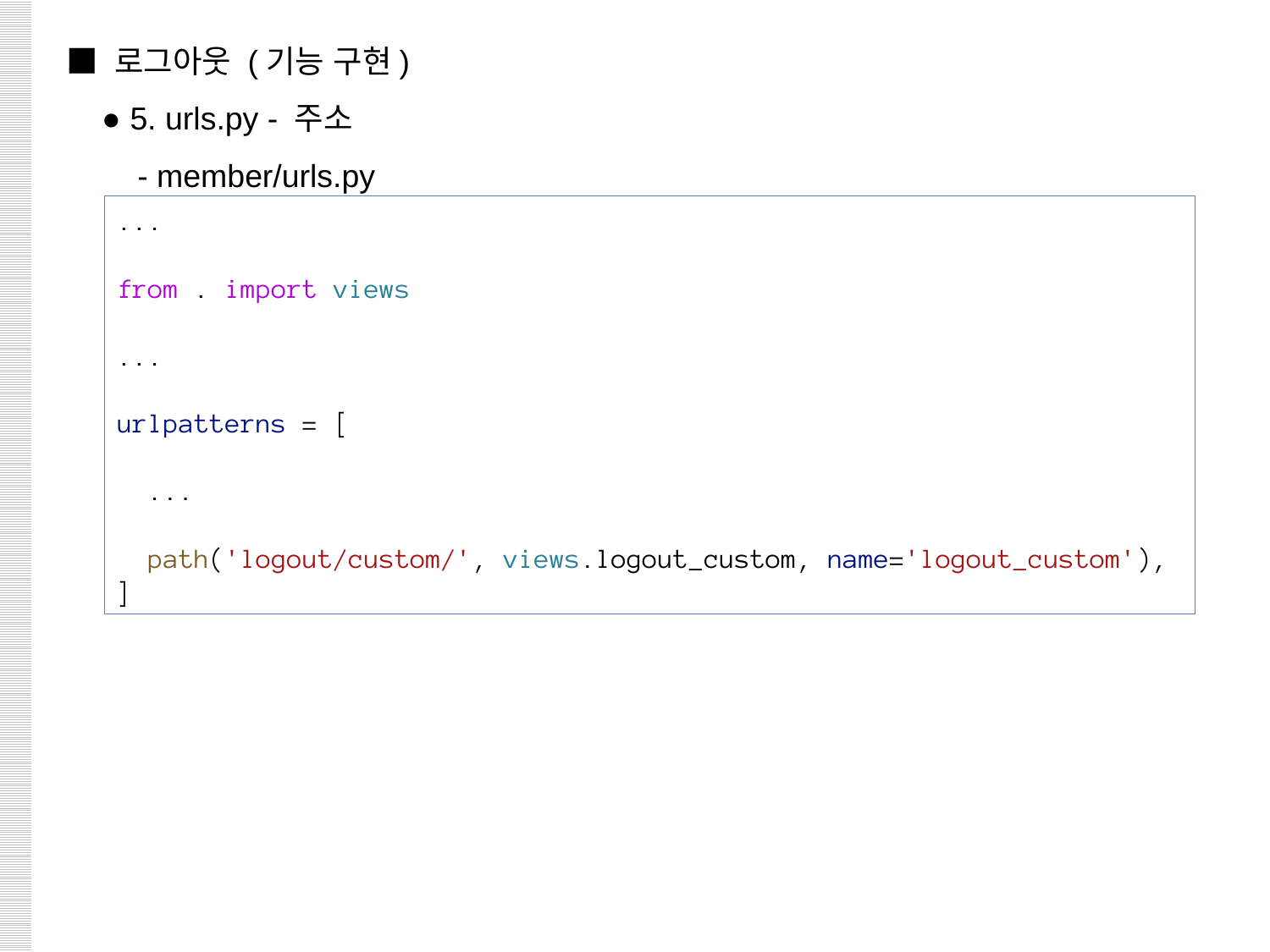

■ 로그아웃 (기능 구현)
    ● 5. urls.py - 주소
        - member/urls.py
...

from . import views

...
urlpatterns = [

  ...

  path('logout/custom/', views.logout_custom, name='logout_custom'),
]